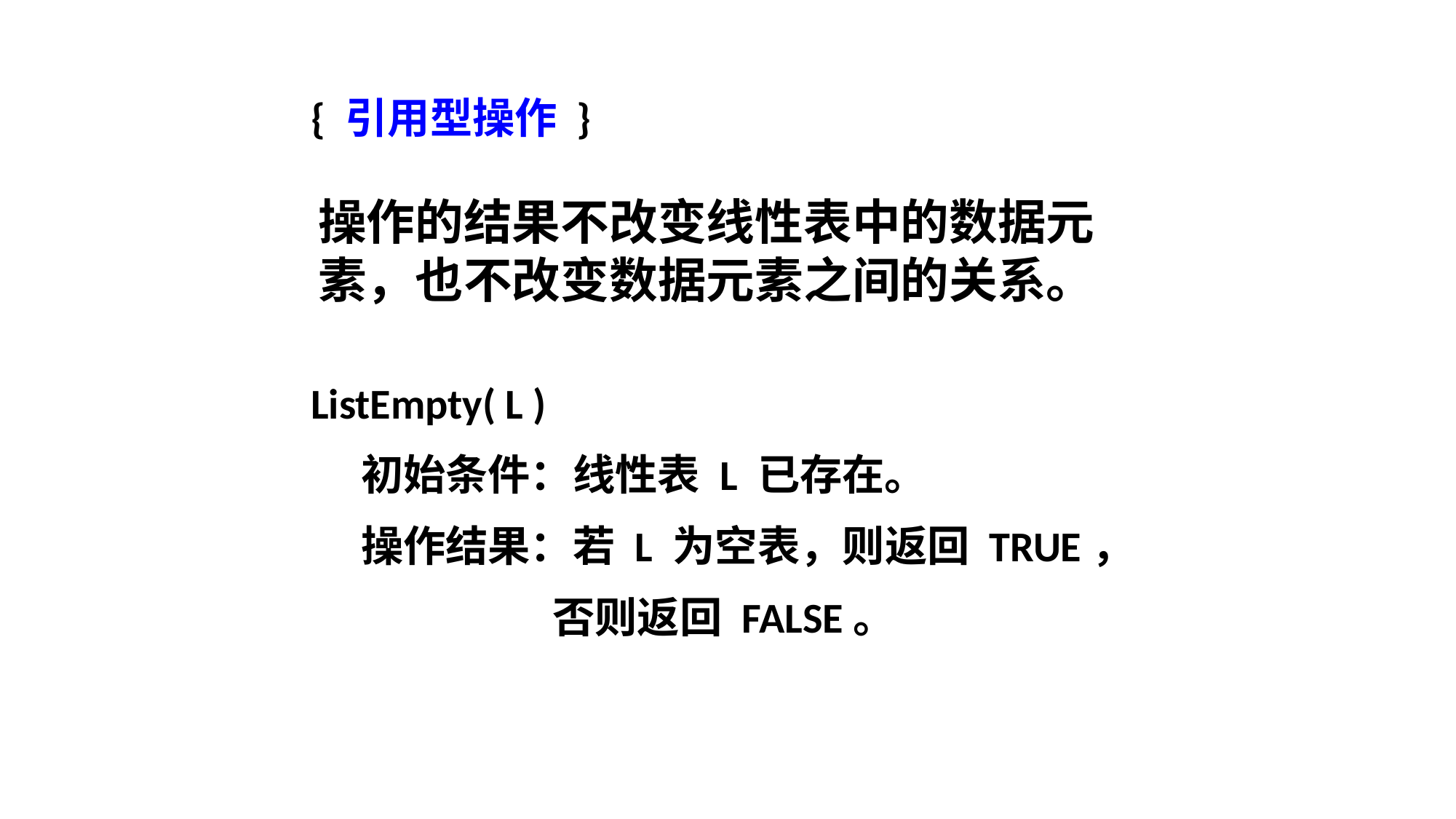

{ 引用型操作 }

        ListEmpty( L )
　　　初始条件：线性表 L 已存在。
　　　操作结果：若 L 为空表，则返回 TRUE，
                                否则返回 FALSE。
操作的结果不改变线性表中的数据元
素，也不改变数据元素之间的关系。